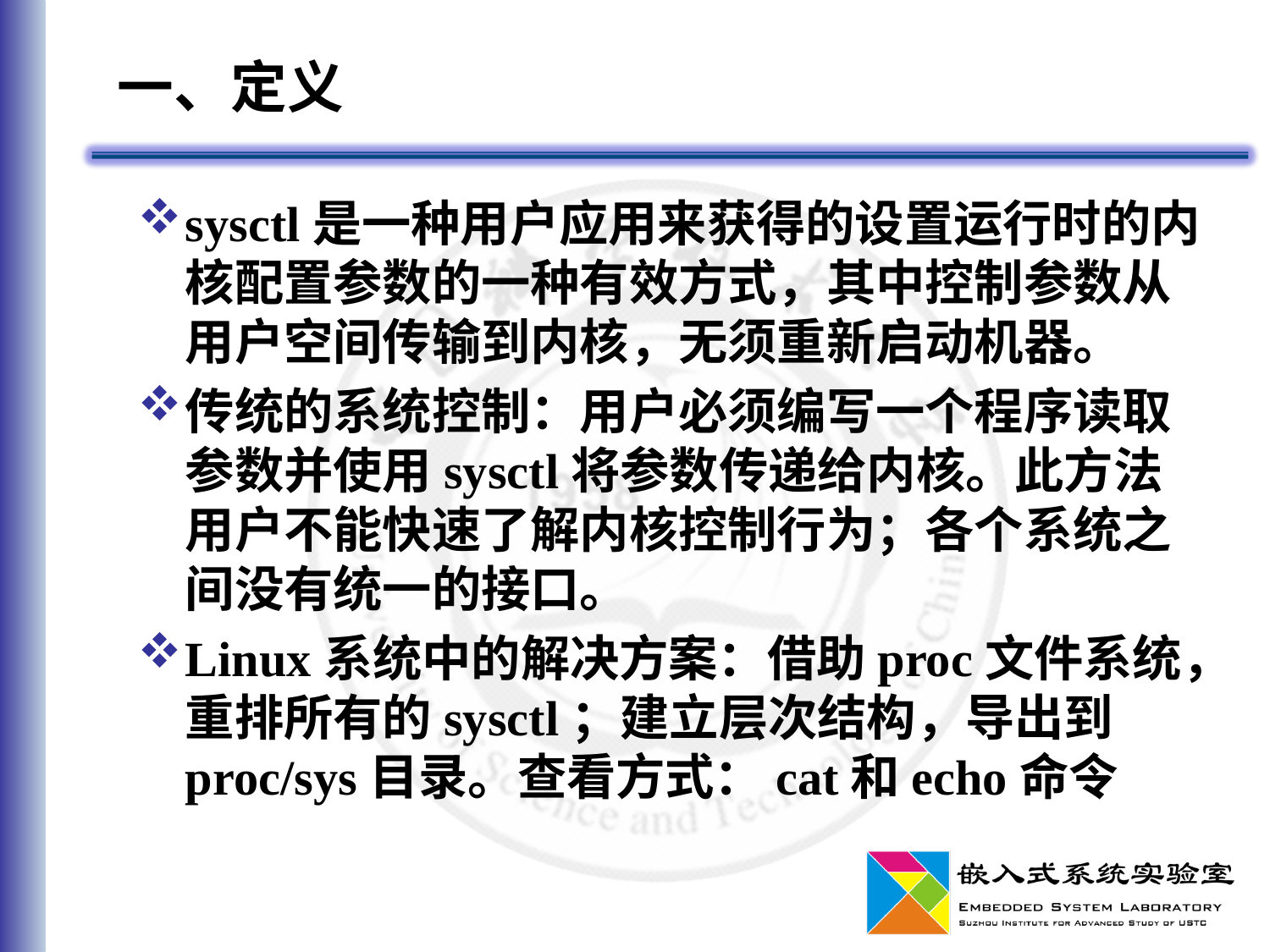

# 一、定义
sysctl是一种用户应用来获得的设置运行时的内核配置参数的一种有效方式，其中控制参数从用户空间传输到内核，无须重新启动机器。
传统的系统控制：用户必须编写一个程序读取参数并使用sysctl将参数传递给内核。此方法用户不能快速了解内核控制行为；各个系统之间没有统一的接口。
Linux系统中的解决方案：借助proc文件系统，重排所有的sysctl；建立层次结构，导出到proc/sys目录。查看方式：cat和echo命令